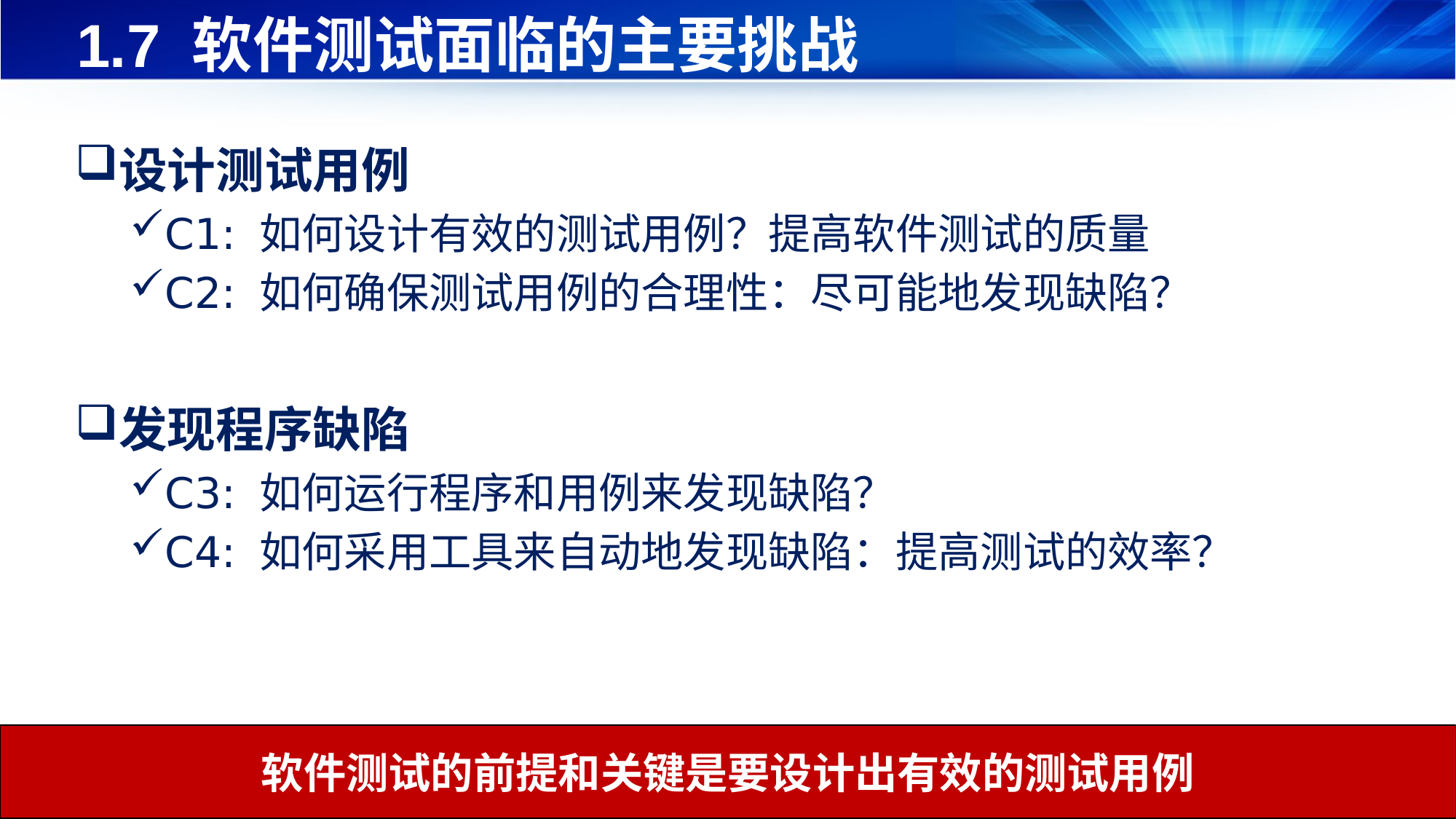

# 1.7 软件测试面临的主要挑战
设计测试用例
C1: 如何设计有效的测试用例？提高软件测试的质量
C2: 如何确保测试用例的合理性：尽可能地发现缺陷？

发现程序缺陷
C3: 如何运行程序和用例来发现缺陷？
C4: 如何采用工具来自动地发现缺陷：提高测试的效率？
软件测试的前提和关键是要设计出有效的测试用例